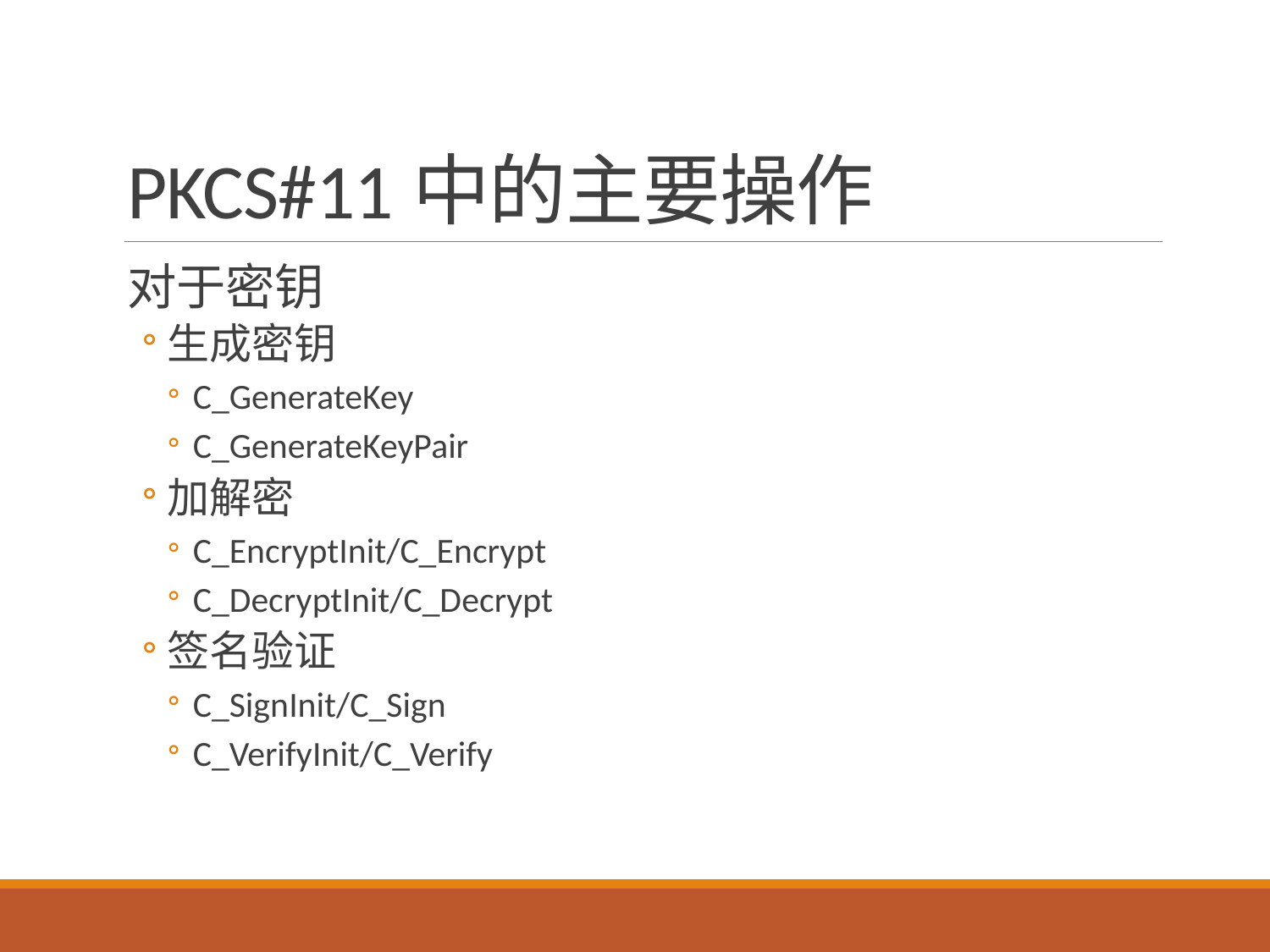

# PKCS#11中的主要操作
对于密钥
生成密钥
C_GenerateKey
C_GenerateKeyPair
加解密
C_EncryptInit/C_Encrypt
C_DecryptInit/C_Decrypt
签名验证
C_SignInit/C_Sign
C_VerifyInit/C_Verify
62